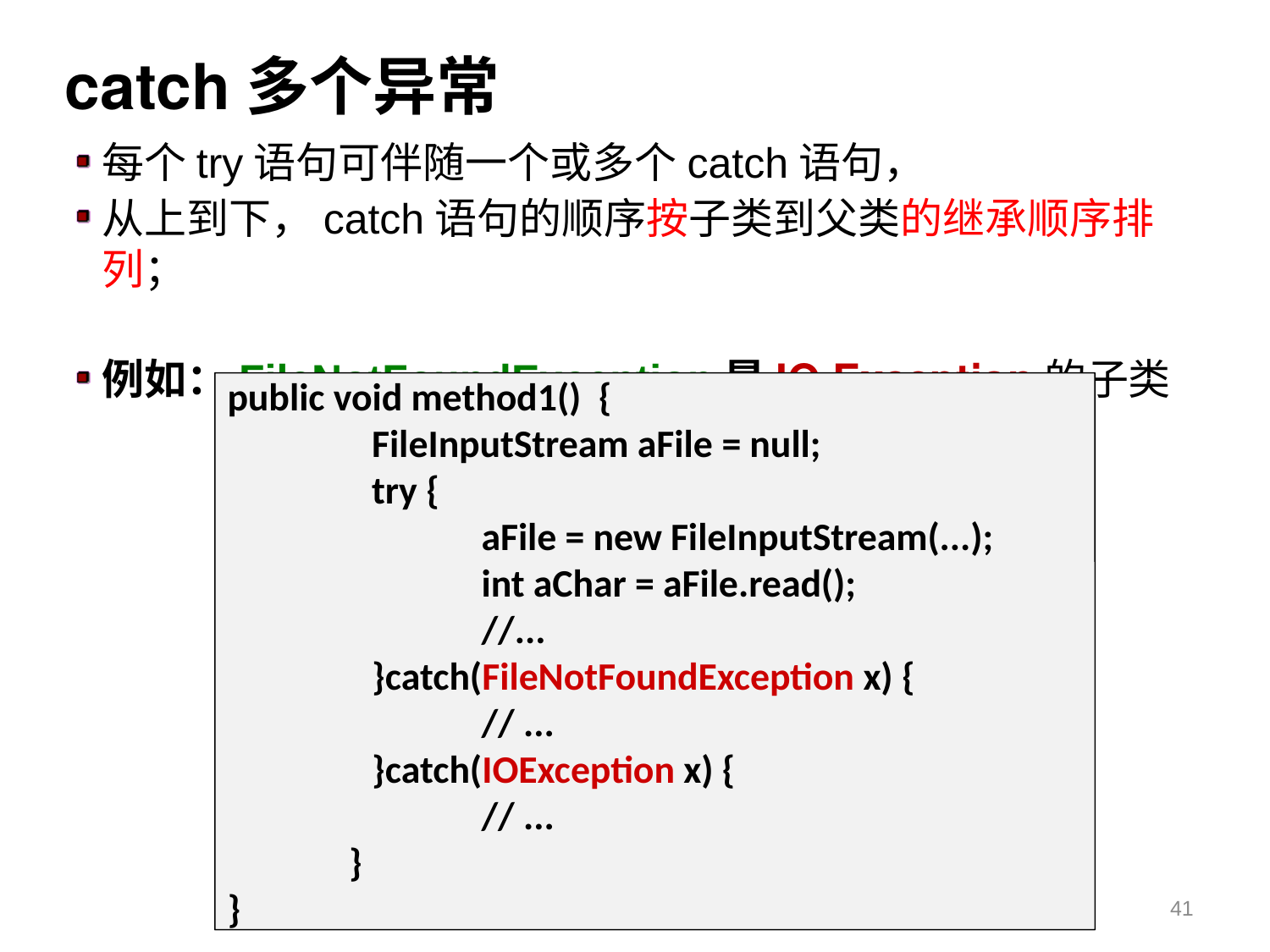

catch多个异常
每个try语句可伴随一个或多个catch语句，
从上到下，catch语句的顺序按子类到父类的继承顺序排列；

例如：FileNotFoundException是IO Exception的子类
public void method1()  {
	  FileInputStream aFile = null;
	  try {
		aFile = new FileInputStream(...);
		int aChar = aFile.read();
		//...
	  }catch(FileNotFoundException x) {
		// ...
	  }catch(IOException x) {
		// ...
              }
}
41